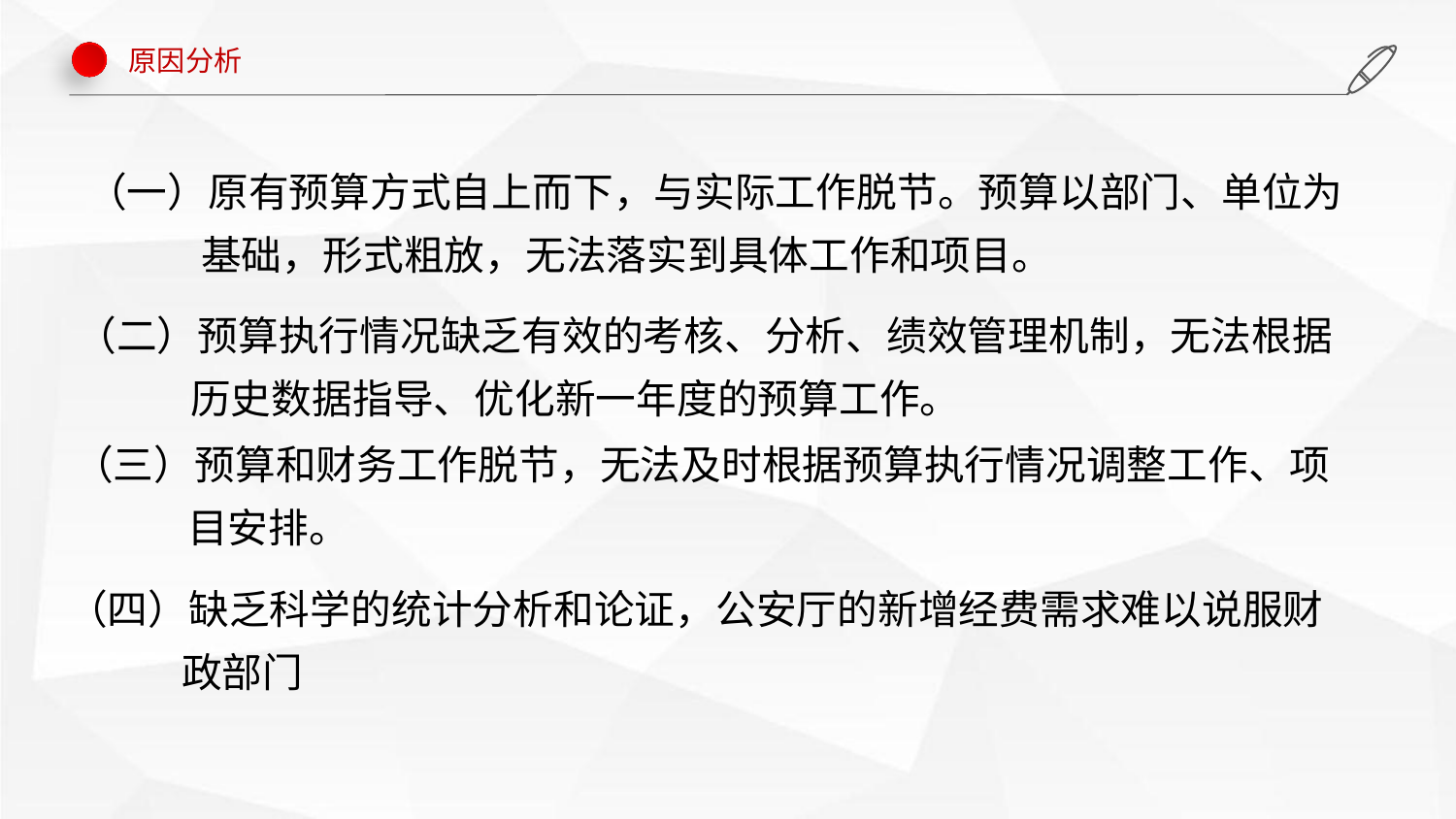

原因分析

（一）原有预算方式自上而下，与实际工作脱节。预算以部门、单位为基础，形式粗放，无法落实到具体工作和项目。
（二）预算执行情况缺乏有效的考核、分析、绩效管理机制，无法根据历史数据指导、优化新一年度的预算工作。
（三）预算和财务工作脱节，无法及时根据预算执行情况调整工作、项目安排。
（四）缺乏科学的统计分析和论证，公安厅的新增经费需求难以说服财政部门